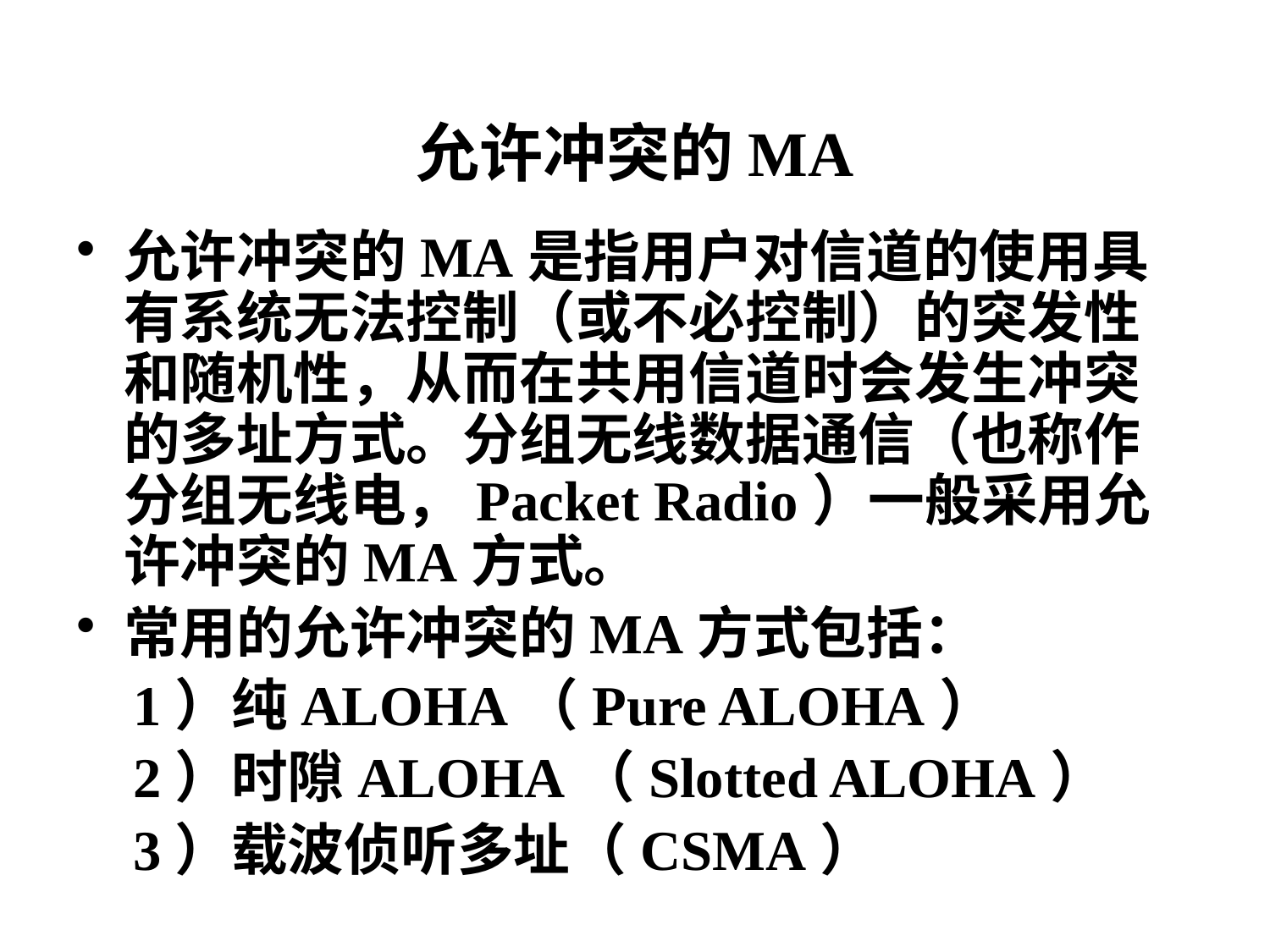

# 允许冲突的MA
允许冲突的MA是指用户对信道的使用具有系统无法控制（或不必控制）的突发性和随机性，从而在共用信道时会发生冲突的多址方式。分组无线数据通信（也称作分组无线电，Packet Radio）一般采用允许冲突的MA方式。
常用的允许冲突的MA方式包括：
    1）纯ALOHA（Pure ALOHA）
    2）时隙ALOHA（Slotted ALOHA）
    3）载波侦听多址（CSMA）